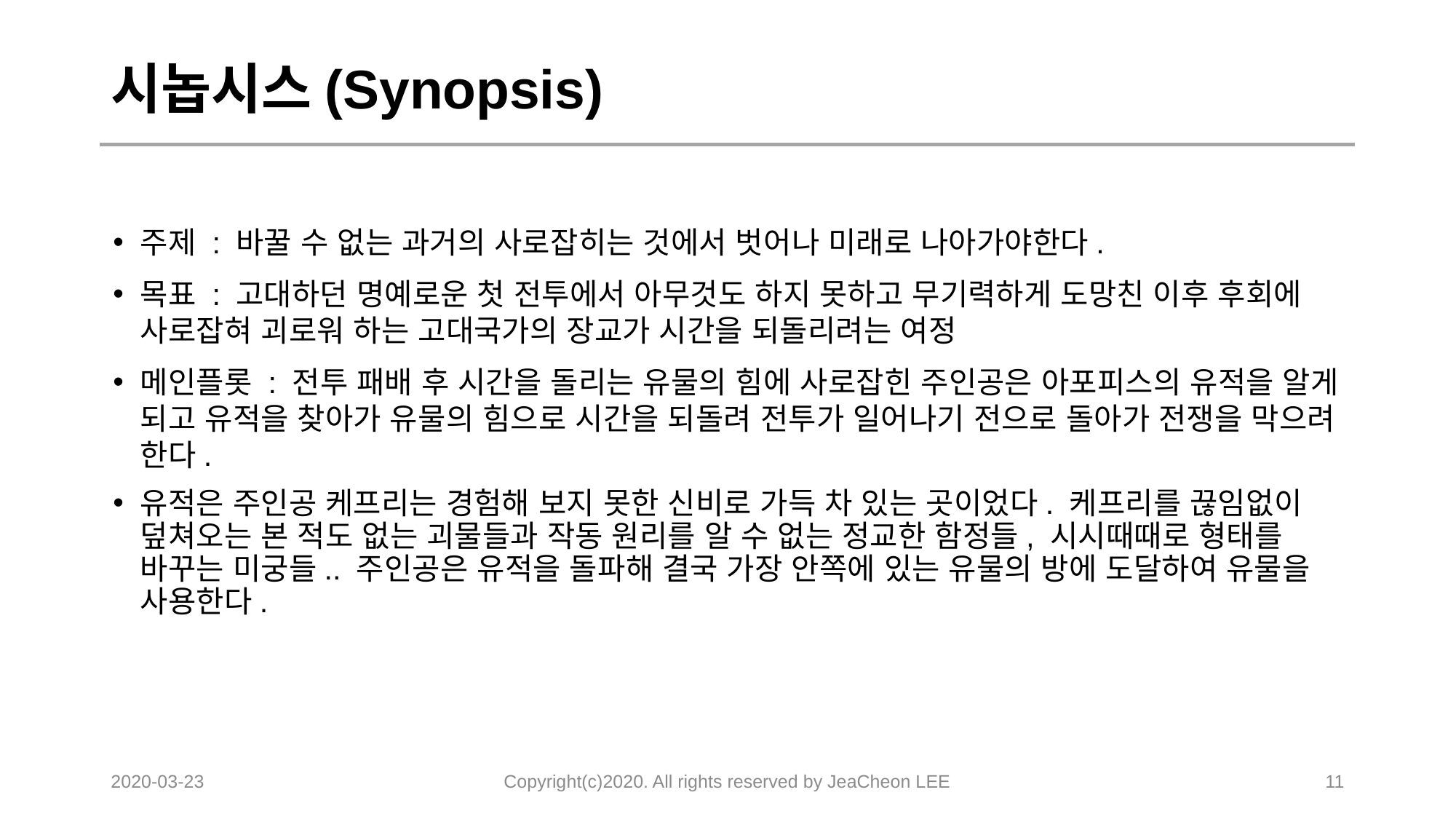

# 시놉시스(Synopsis)
주제 : 바꿀 수 없는 과거의 사로잡히는 것에서 벗어나 미래로 나아가야한다.
목표 : 고대하던 명예로운 첫 전투에서 아무것도 하지 못하고 무기력하게 도망친 이후 후회에 사로잡혀 괴로워 하는 고대국가의 장교가 시간을 되돌리려는 여정
메인플롯 : 전투 패배 후 시간을 돌리는 유물의 힘에 사로잡힌 주인공은 아포피스의 유적을 알게 되고 유적을 찾아가 유물의 힘으로 시간을 되돌려 전투가 일어나기 전으로 돌아가 전쟁을 막으려 한다.
유적은 주인공 케프리는 경험해 보지 못한 신비로 가득 차 있는 곳이었다. 케프리를 끊임없이 덮쳐오는 본 적도 없는 괴물들과 작동 원리를 알 수 없는 정교한 함정들, 시시때때로 형태를 바꾸는 미궁들.. 주인공은 유적을 돌파해 결국 가장 안쪽에 있는 유물의 방에 도달하여 유물을 사용한다.

2020-03-23
Copyright(c)2020. All rights reserved by JeaCheon LEE
11